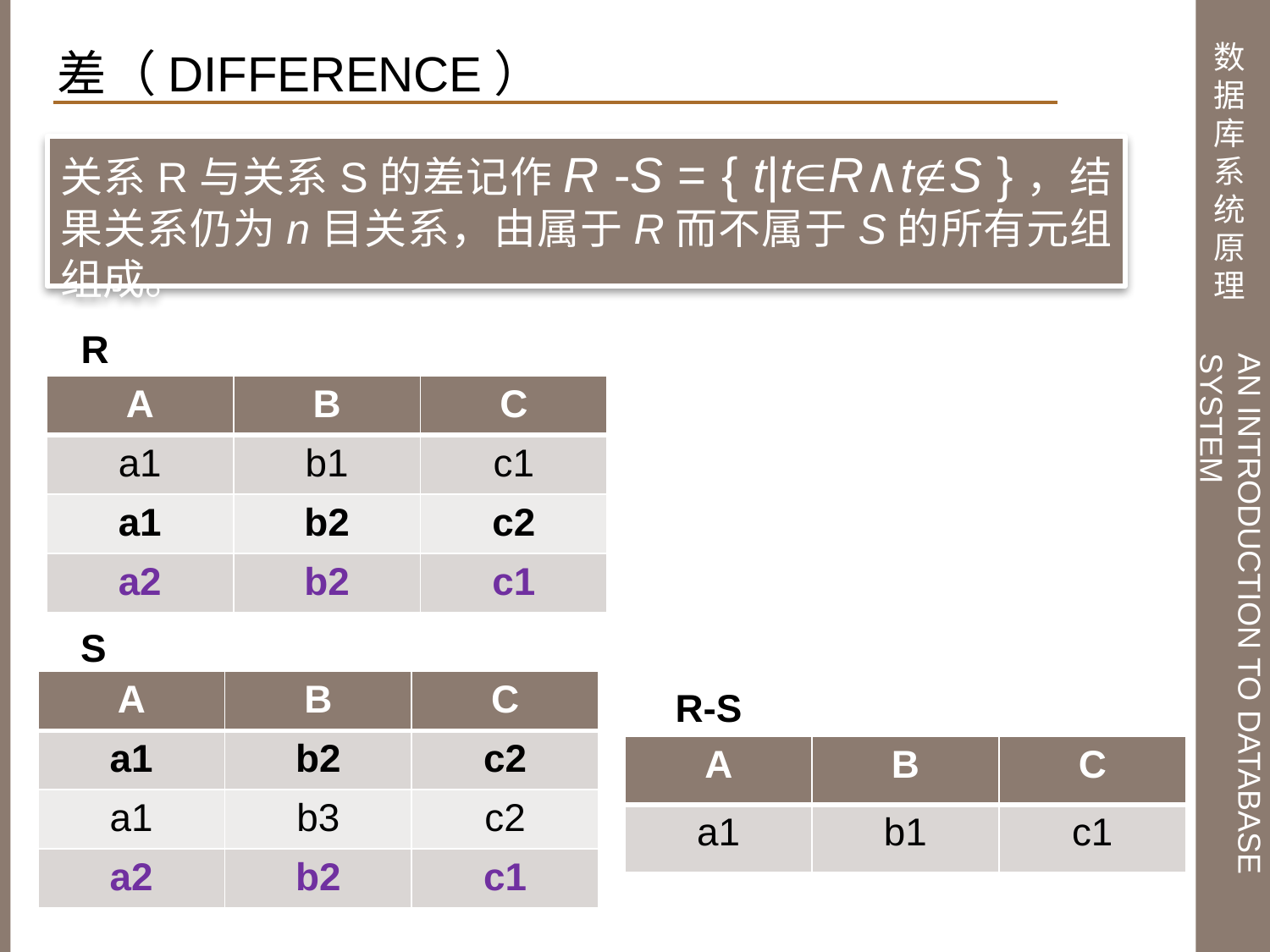

差（difference）
关系R与关系S的差记作R -S = { t|t∈R∧t∉S }，结果关系仍为n目关系，由属于R而不属于S的所有元组组成。

R
| A | B | C |
| --- | --- | --- |
| a1 | b1 | c1 |
| a1 | b2 | c2 |
| a2 | b2 | c1 |
S
| A | B | C |
| --- | --- | --- |
| a1 | b2 | c2 |
| a1 | b3 | c2 |
| a2 | b2 | c1 |
R-S
| A | B | C |
| --- | --- | --- |
| a1 | b1 | c1 |